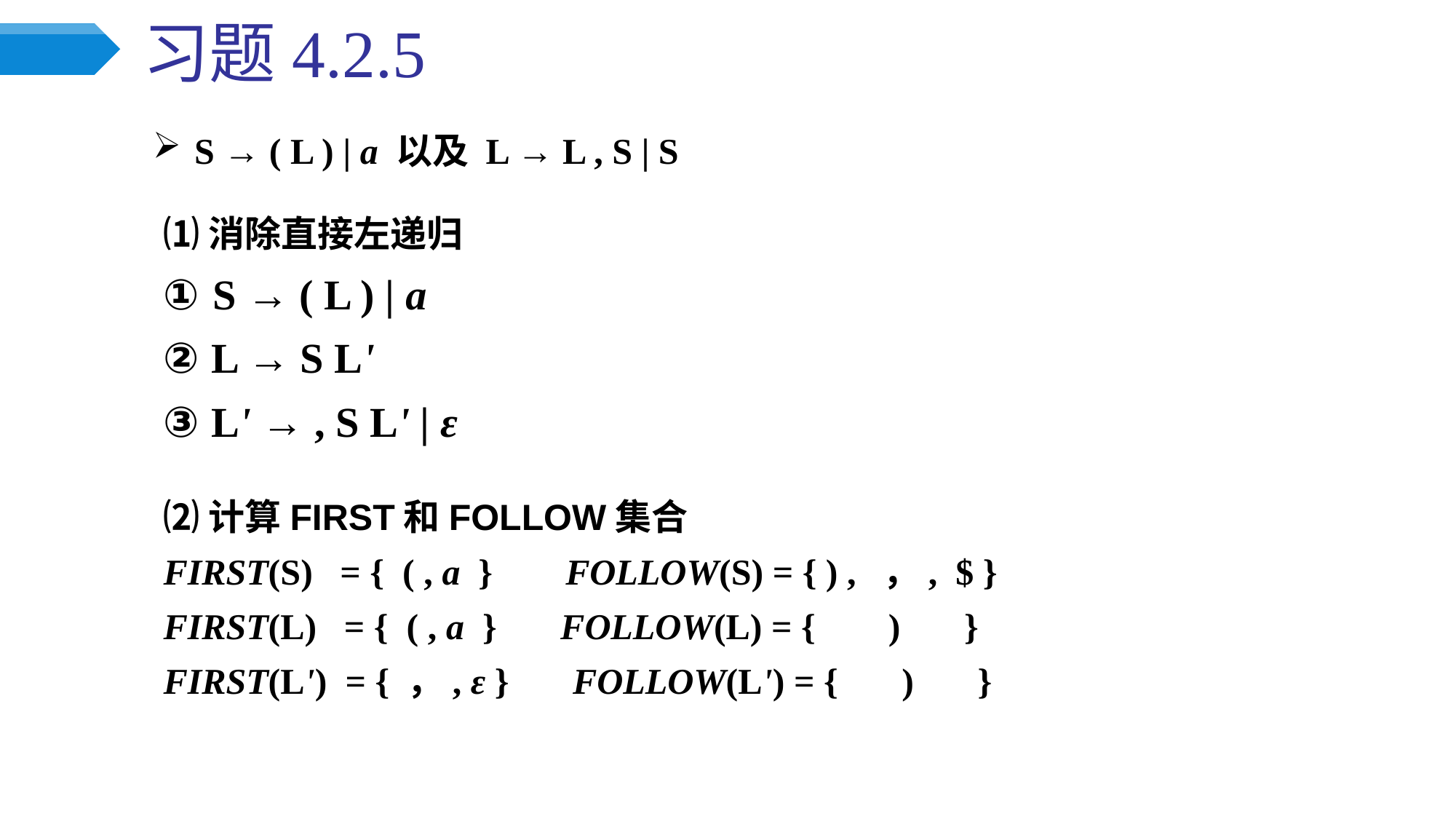

# 习题4.2.5

 S → ( L ) | a 以及 L → L , S | S

⑴消除直接左递归
① S → ( L ) | a
② L → S L'
③ L' → , S L' | ε

⑵计算FIRST和FOLLOW集合
FIRST(S)   = {  ( , a  }        FOLLOW(S) = { ) ,  ，,  $ }
FIRST(L)   = {  ( , a  }       FOLLOW(L) = {        )       }
FIRST(L')  = { ，, ε }       FOLLOW(L') = {       )       }